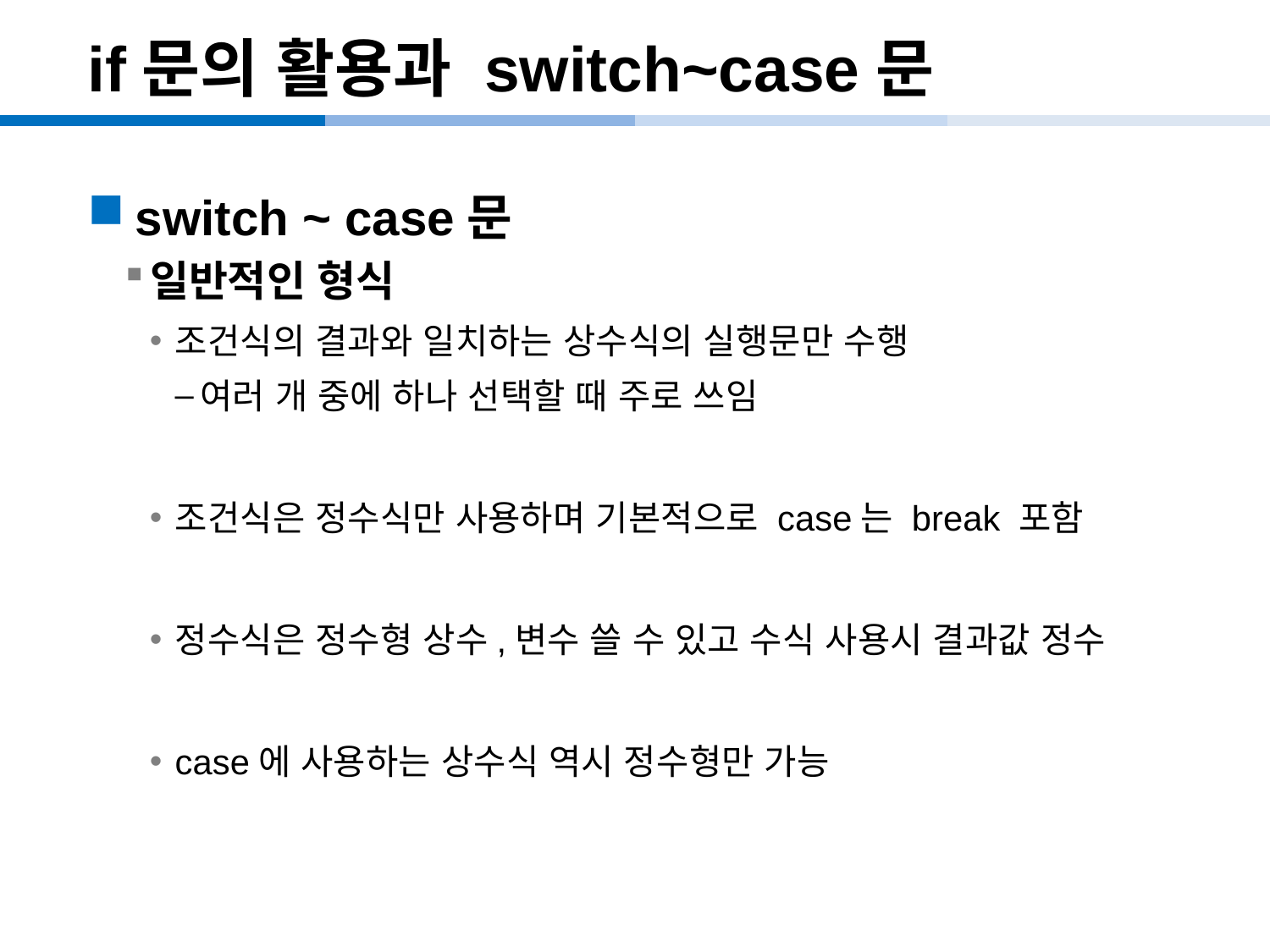

# if문의 활용과 switch~case문
switch ~ case문
일반적인 형식
조건식의 결과와 일치하는 상수식의 실행문만 수행
여러 개 중에 하나 선택할 때 주로 쓰임

조건식은 정수식만 사용하며 기본적으로 case는 break 포함

정수식은 정수형 상수,변수 쓸 수 있고 수식 사용시 결과값 정수

case에 사용하는 상수식 역시 정수형만 가능